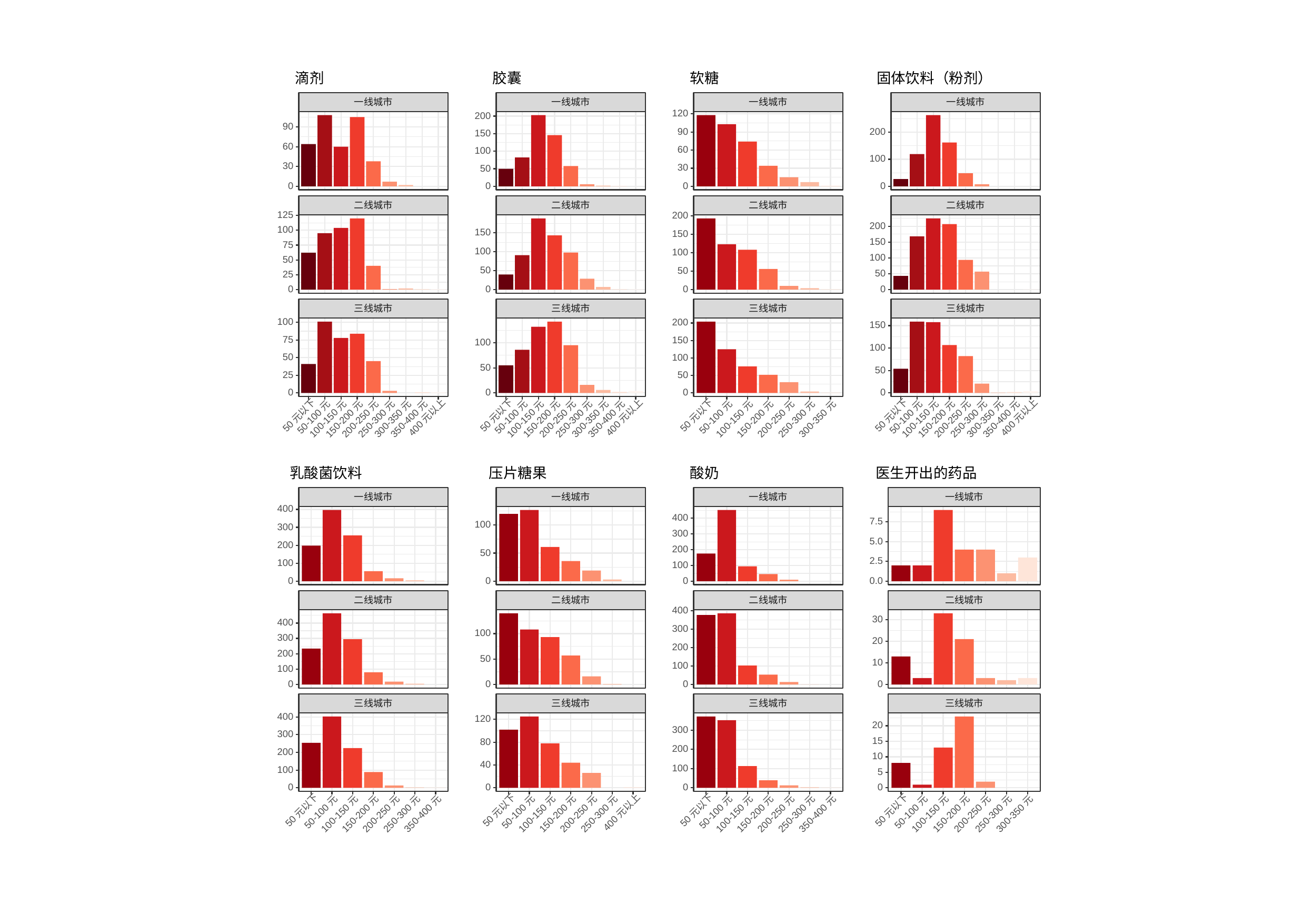

滴剂
胶囊
软糖
固体饮料（粉剂）

一线城市
一线城市
一线城市
一线城市
120

200

90

90
200
150

60

60

100

100

30
30
50

0
0
0
0

二线城市
二线城市
二线城市
二线城市
125
200

200

100

150

150

150
75

100
100

100

50

50

50

50

25

0
0
0
0

三线城市
三线城市
三线城市
三线城市

100
200

150

75

150

100

100

50
100

50

50

25
50

0
0
0
0

50元以下
50元以下
50元以下
50元以下
50-100元
50-100元
50-100元
50-100元
400元以上
400元以上
400元以上
250-300元
300-350元
350-400元
250-300元
300-350元
350-400元
250-300元
300-350元
250-300元
300-350元
350-400元
100-150元
150-200元
200-250元
100-150元
150-200元
200-250元
100-150元
150-200元
200-250元
100-150元
150-200元
200-250元

乳酸菌饮料
压片糖果
酸奶
医生开出的药品

一线城市
一线城市
一线城市
一线城市
400

400

7.5

100

300

300

5.0

200

200

50

2.5
100

100

0
0
0
0.0

二线城市
二线城市
二线城市
二线城市
400

30
400

300

100

300

20

200

200

50

10

100

100

0
0
0
0

三线城市
三线城市
三线城市
三线城市

400
120

20

300

300

15
80

200

200

10

40

100

100

5

0
0
0
0

50元以下
50元以下
50元以下
50元以下
50-100元
50-100元
50-100元
50-100元
400元以上
250-300元
350-400元
250-300元
250-300元
350-400元
250-300元
300-350元
100-150元
150-200元
200-250元
100-150元
150-200元
200-250元
100-150元
150-200元
200-250元
100-150元
150-200元
200-250元